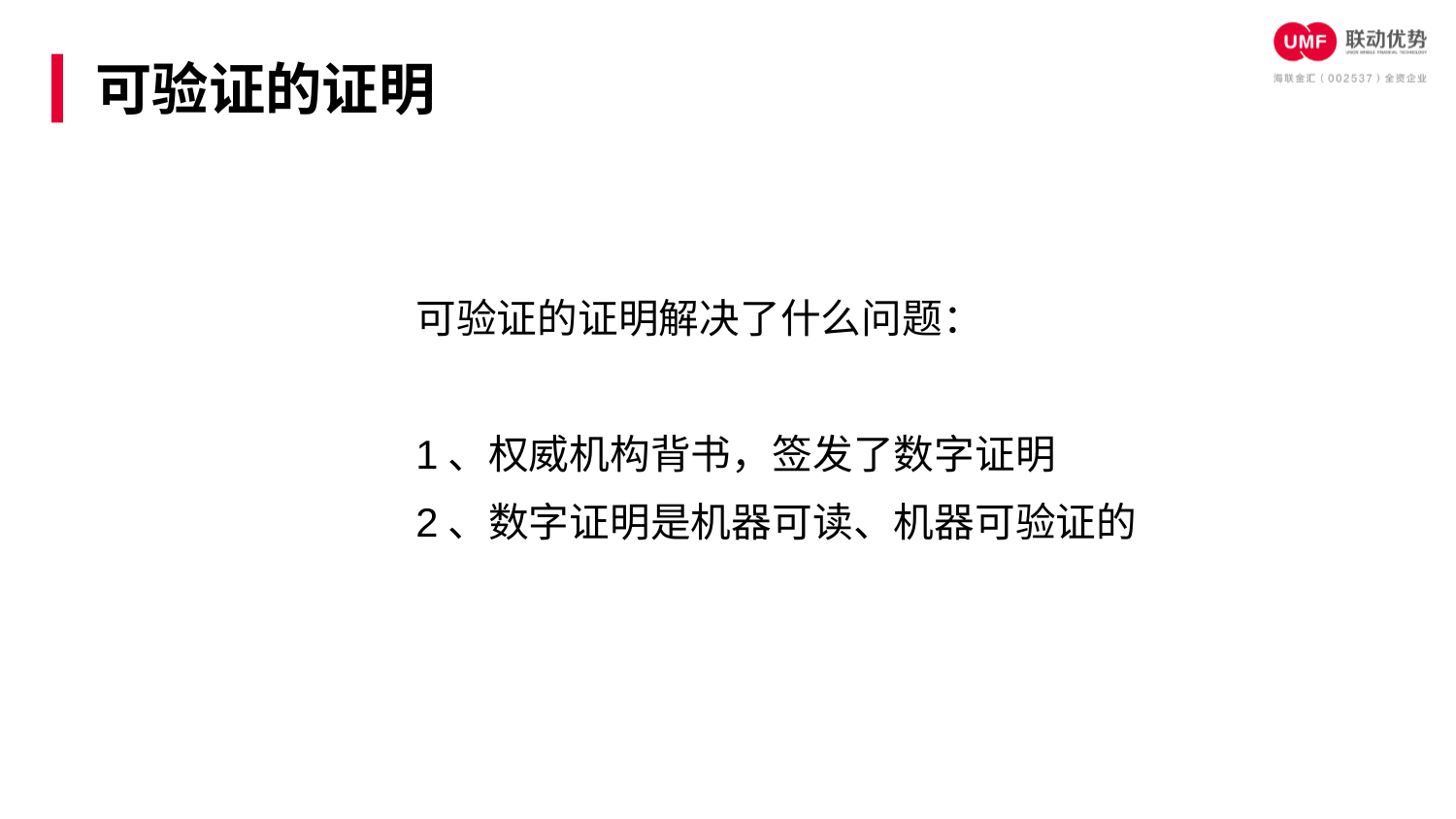

可验证的证明
可验证的证明解决了什么问题：

1、权威机构背书，签发了数字证明
2、数字证明是机器可读、机器可验证的